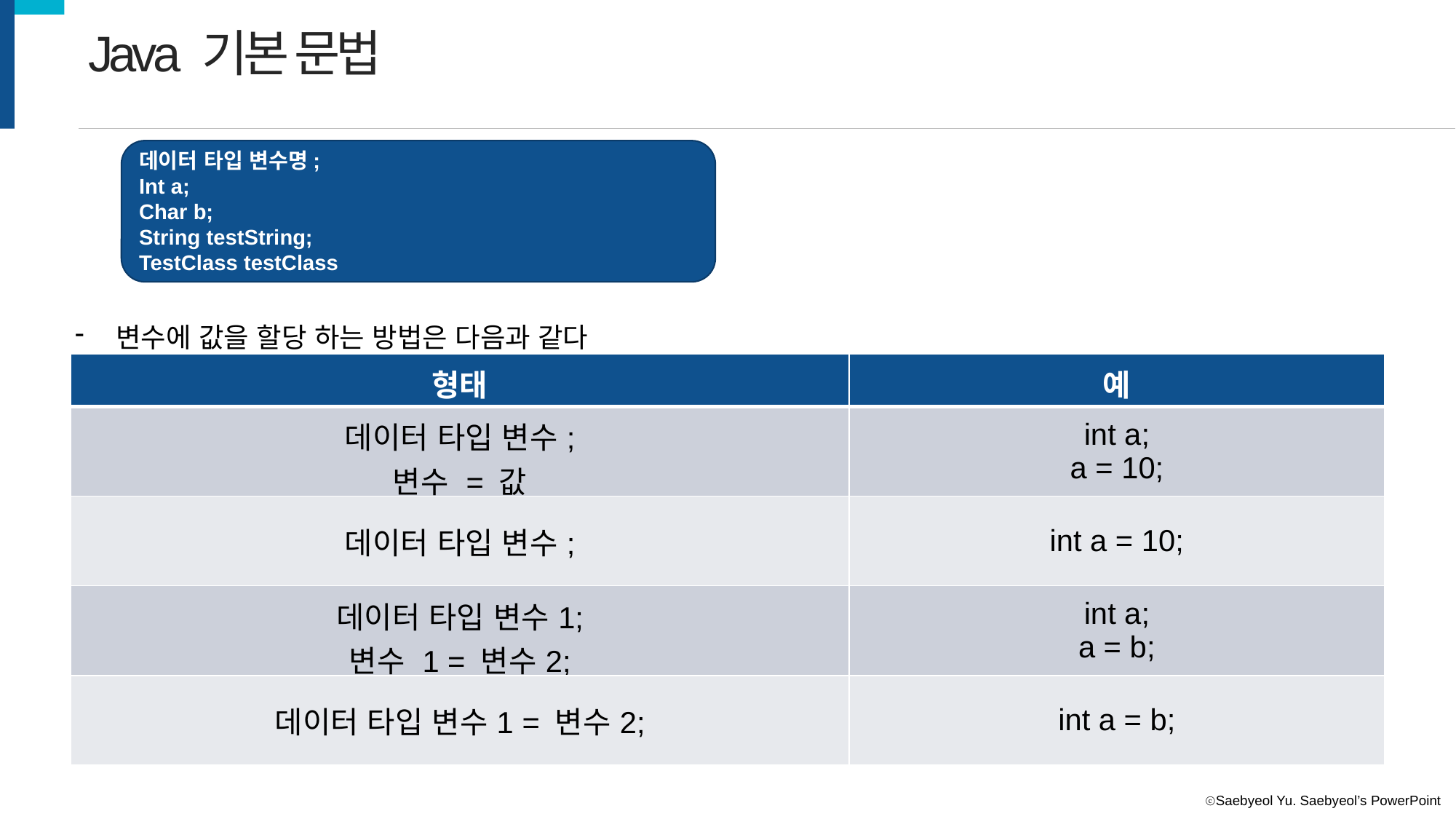

Java 기본 문법
데이터 타입 변수명;
Int a;
Char b;
String testString;
TestClass testClass
변수에 값을 할당 하는 방법은 다음과 같다
| 형태 | 예 |
| --- | --- |
| 데이터 타입 변수; 변수 = 값 | int a; a = 10; |
| 데이터 타입 변수; | int a = 10; |
| 데이터 타입 변수1; 변수 1 = 변수2; | int a; a = b; |
| 데이터 타입 변수1 = 변수2; | int a = b; |